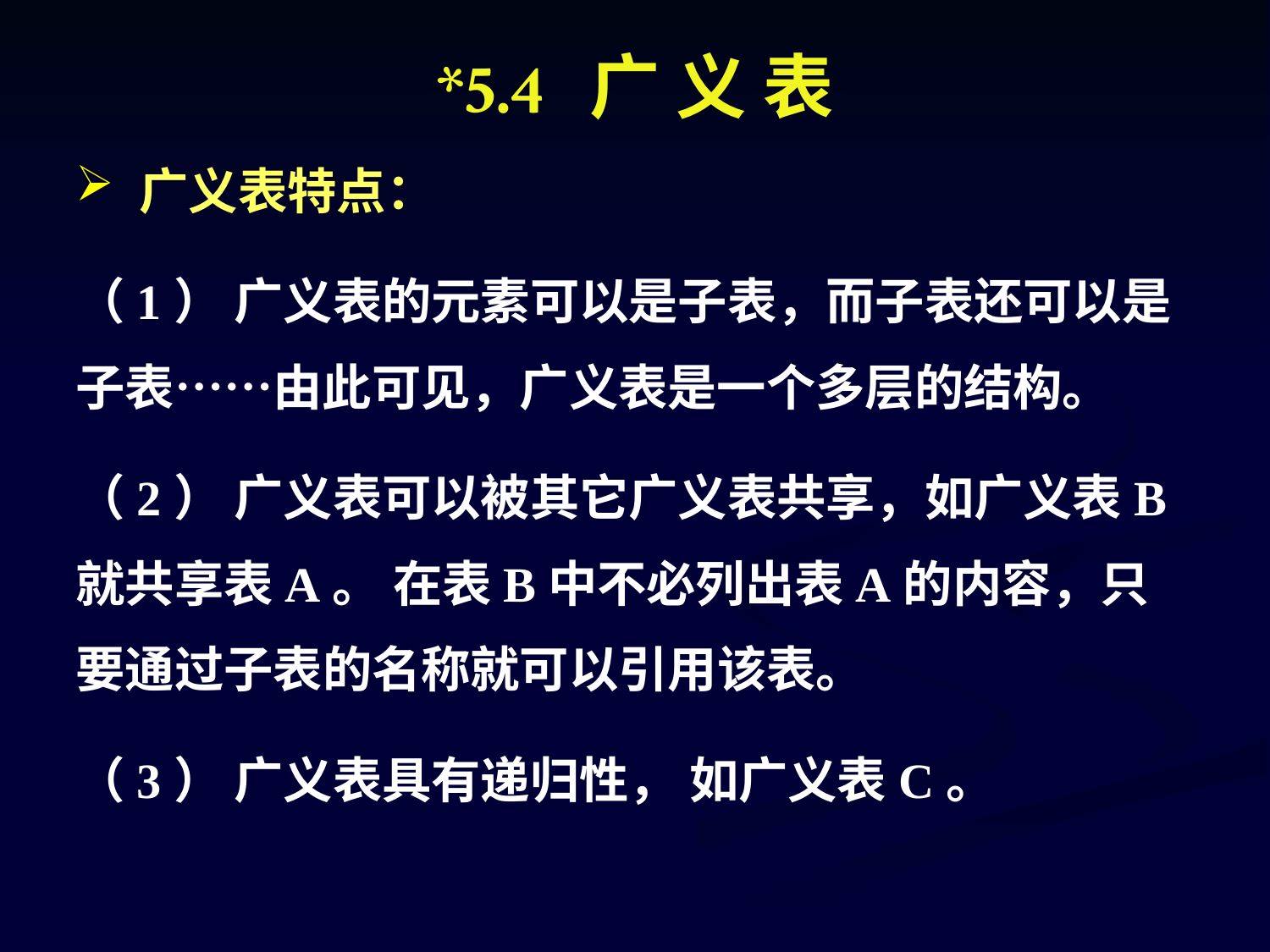

*5.4  广 义 表
广义表特点：
（1） 广义表的元素可以是子表，而子表还可以是子表……由此可见，广义表是一个多层的结构。
（2） 广义表可以被其它广义表共享，如广义表B就共享表A。 在表B中不必列出表A的内容，只要通过子表的名称就可以引用该表。
（3） 广义表具有递归性， 如广义表C。